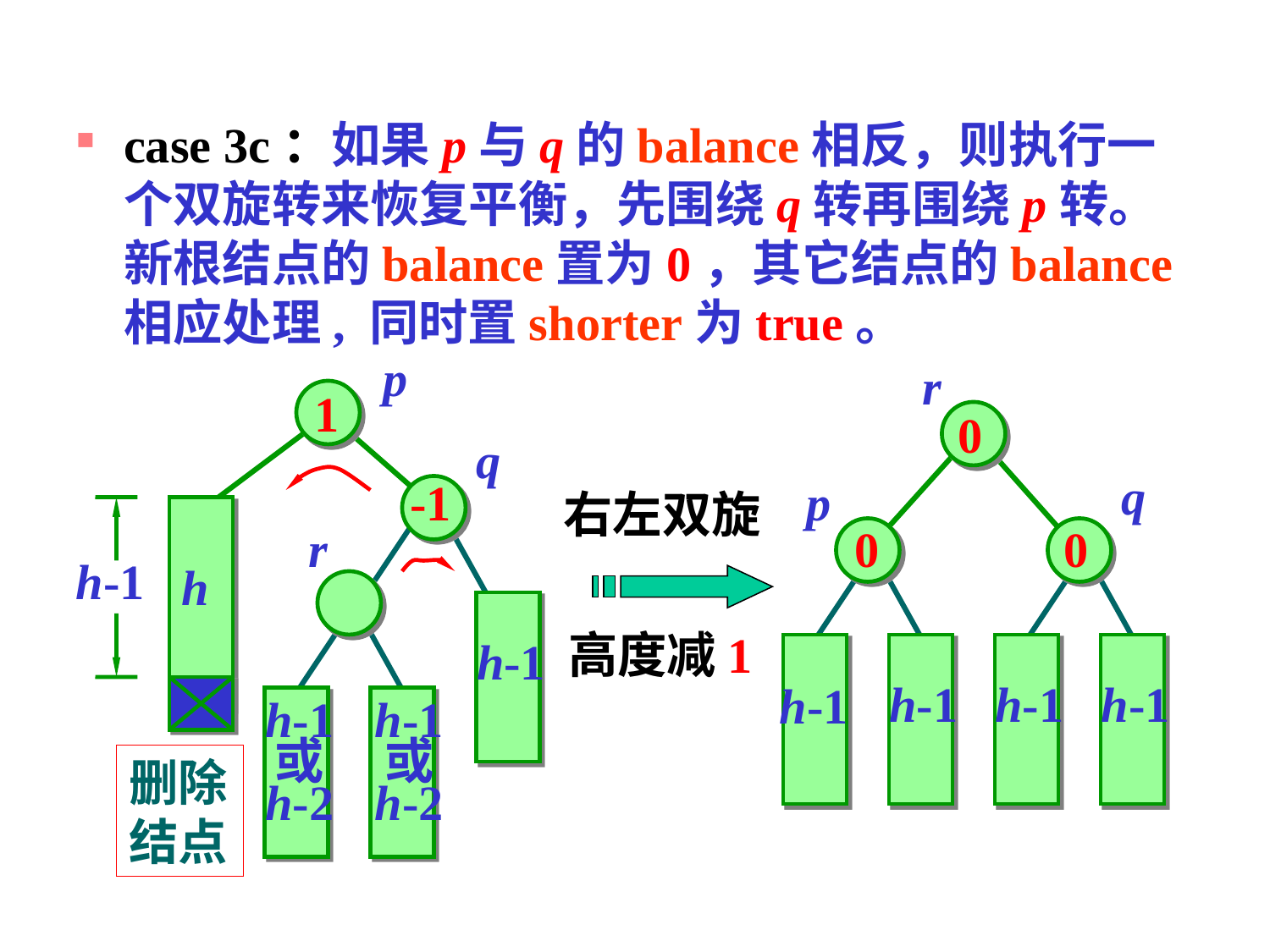

case 3c：如果p与q的balance相反，则执行一个双旋转来恢复平衡，先围绕q转再围绕p转。新根结点的balance置为0，其它结点的balance相应处理, 同时置shorter为true。
p
r
1

0

q

q

-1
p

右左双旋

r
0
0

h-1
h

高度减1
h-1

h-1
h-1
h-1
h-1

h-1
或
h-2
h-1
或
h-2
删除
结点
161